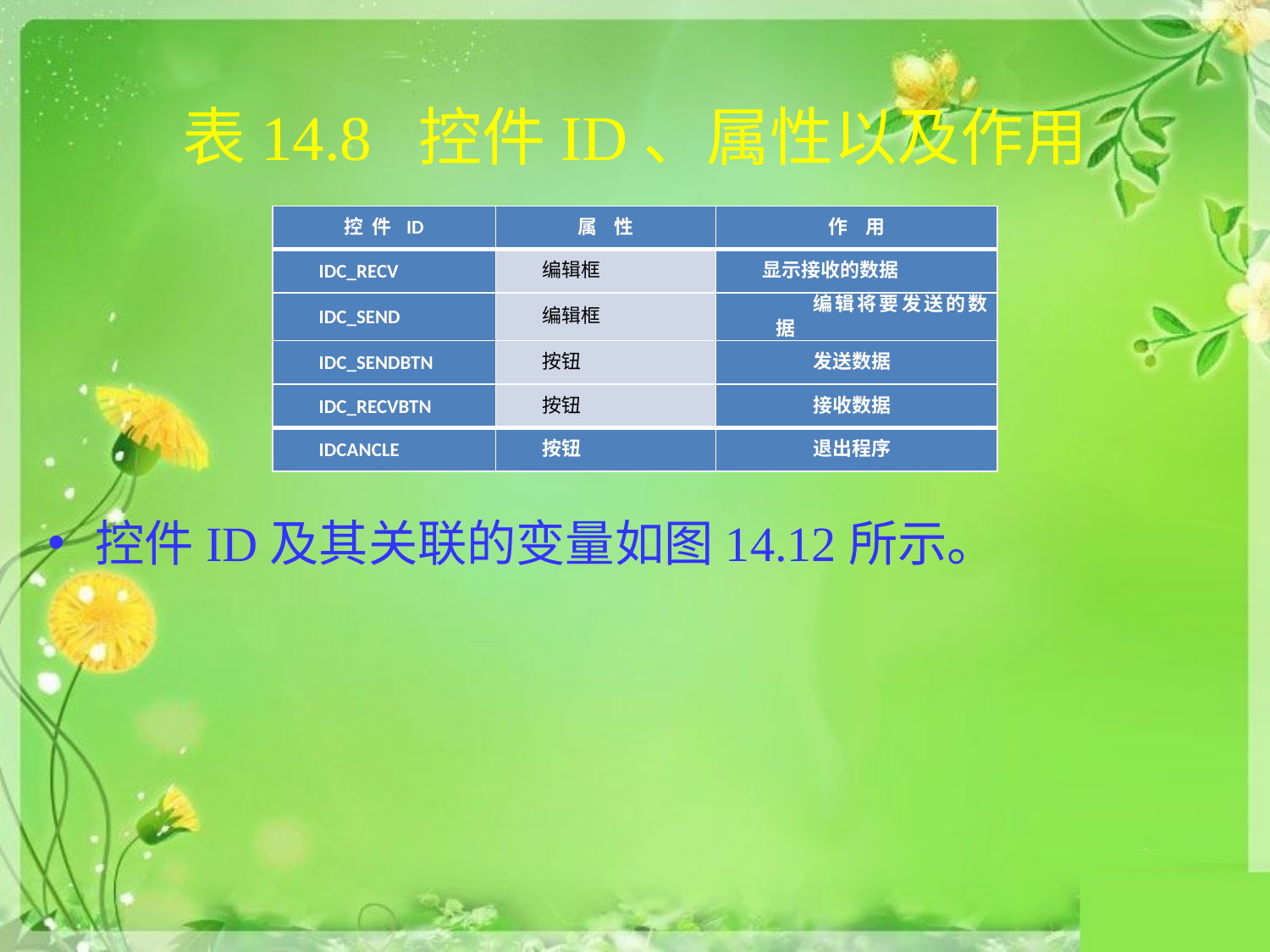

# 表14.8  控件ID、属性以及作用
| 控 件 ID | 属 性 | 作 用 |
| --- | --- | --- |
| IDC\_RECV | 编辑框 | 显示接收的数据 |
| IDC\_SEND | 编辑框 | 编辑将要发送的数据 |
| IDC\_SENDBTN | 按钮 | 发送数据 |
| IDC\_RECVBTN | 按钮 | 接收数据 |
| IDCANCLE | 按钮 | 退出程序 |
控件ID及其关联的变量如图14.12所示。